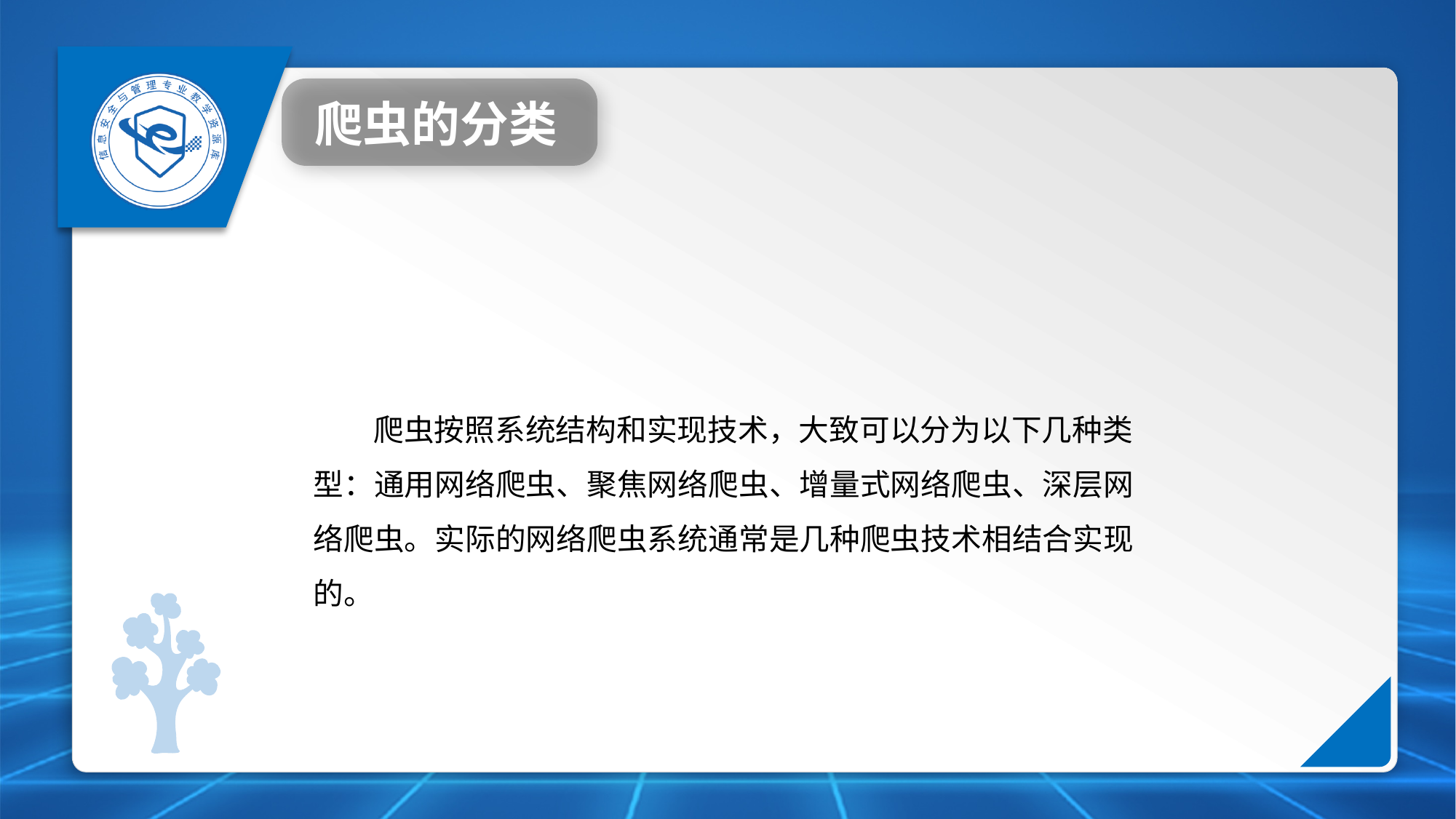

爬虫的分类
爬虫按照系统结构和实现技术，大致可以分为以下几种类型：通用网络爬虫、聚焦网络爬虫、增量式网络爬虫、深层网络爬虫。实际的网络爬虫系统通常是几种爬虫技术相结合实现的。